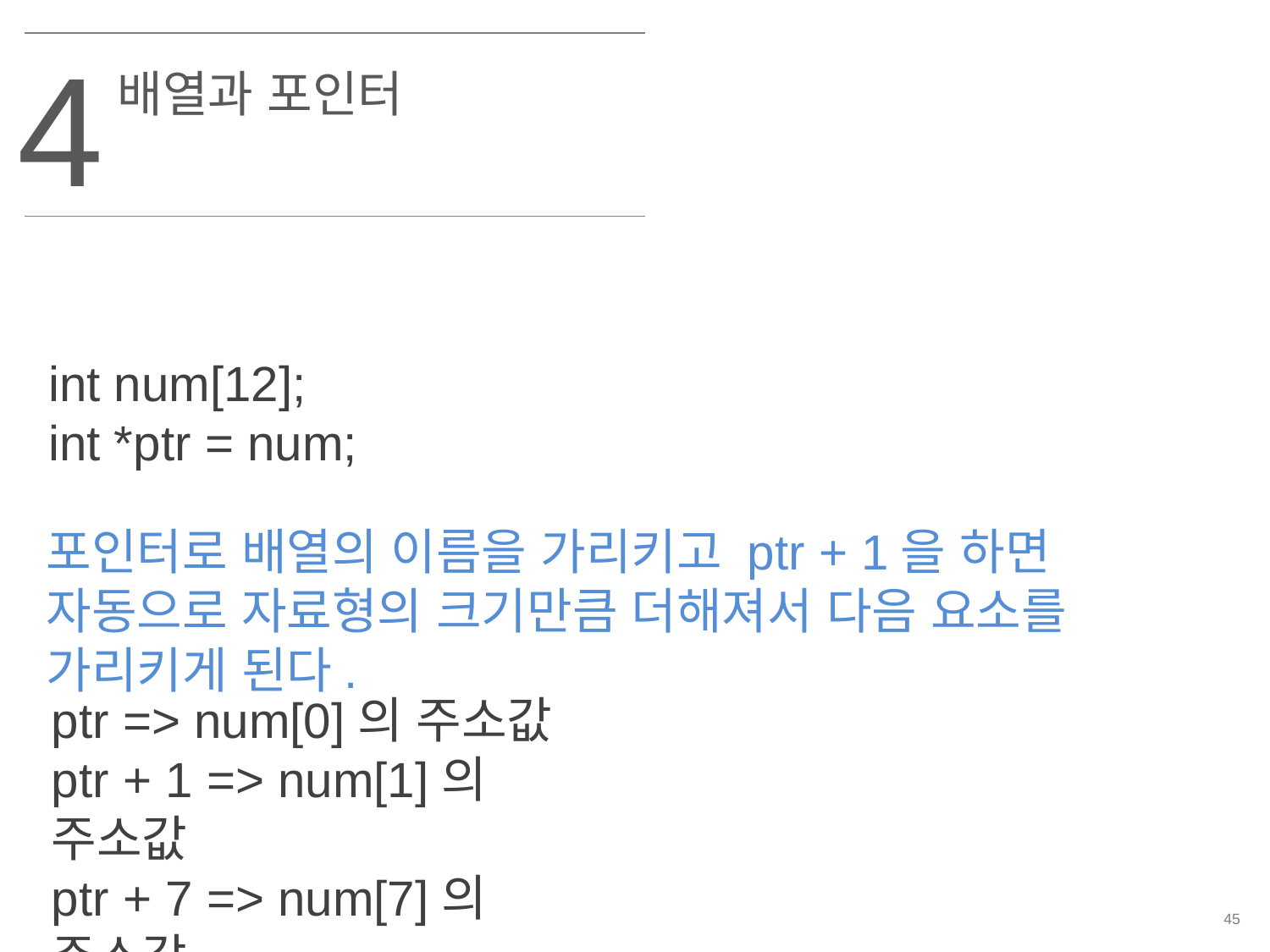

4
배열과 포인터
int num[12];
int *ptr = num;
포인터로 배열의 이름을 가리키고 ptr + 1을 하면 자동으로 자료형의 크기만큼 더해져서 다음 요소를 가리키게 된다.
ptr => num[0]의 주소값
ptr + 1 => num[1]의 주소값
ptr + 7 => num[7]의 주소값